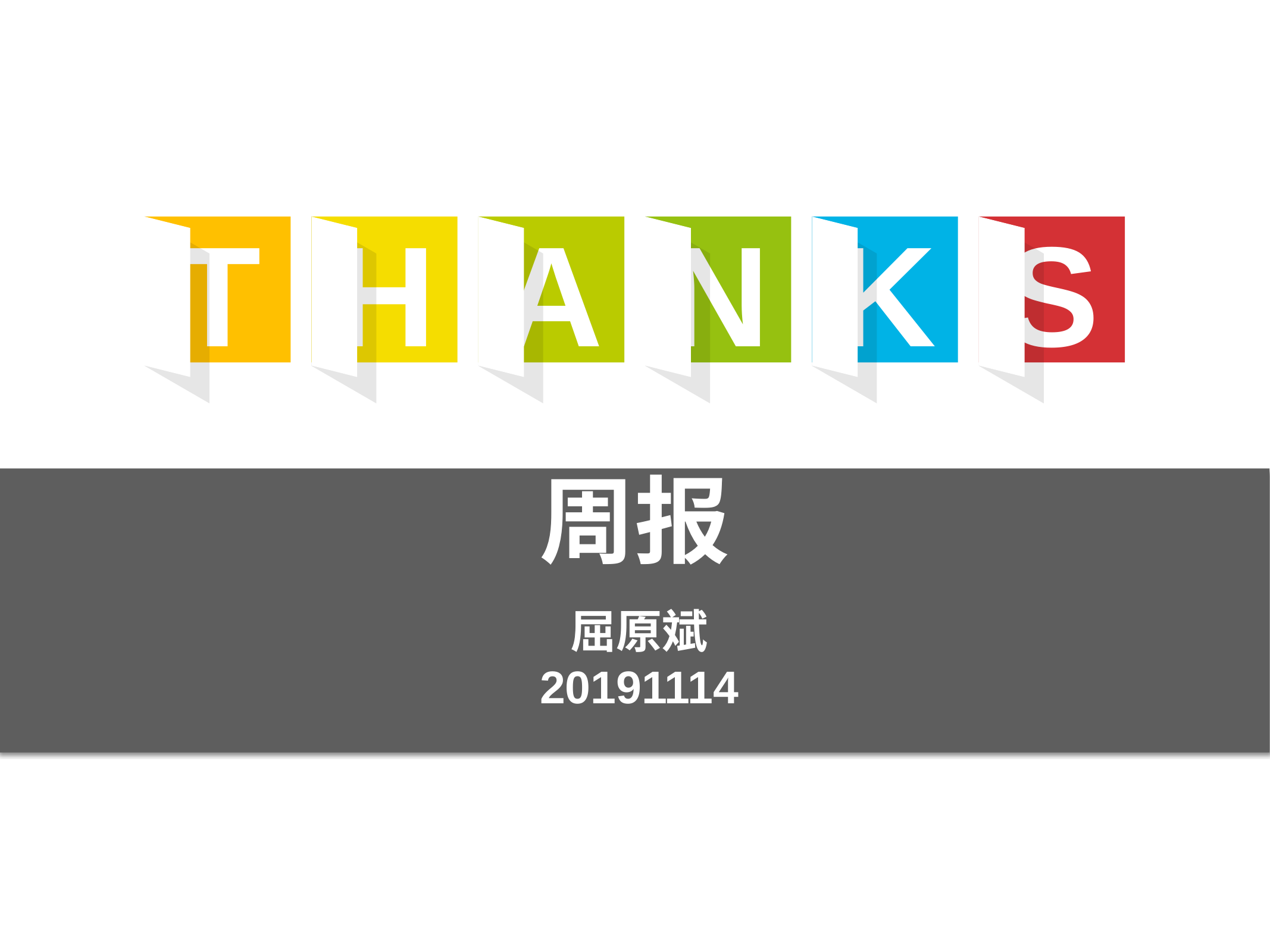

H

A

N

K

S

T

周报
屈原斌
20191114